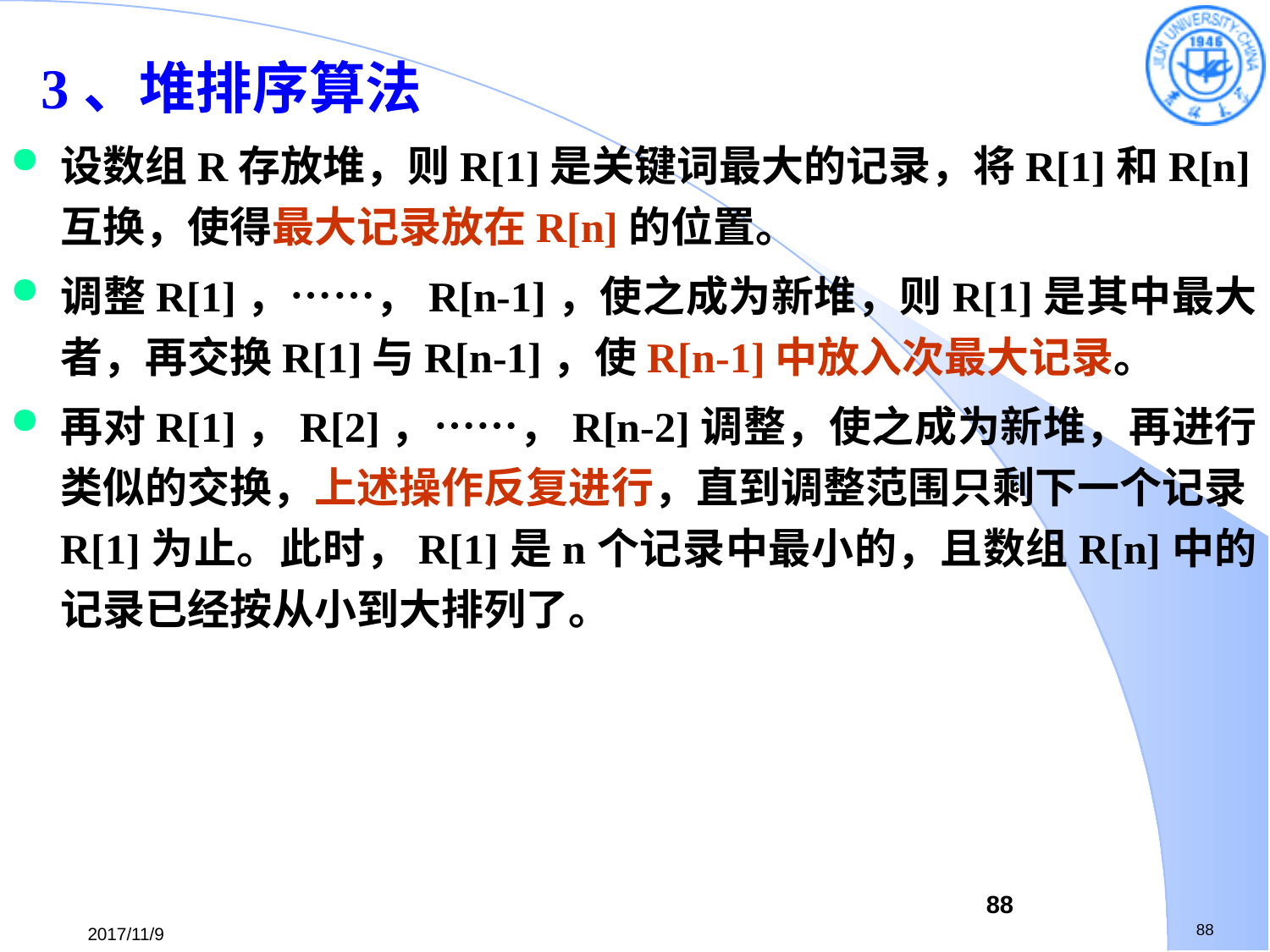

3、堆排序算法
设数组R存放堆，则R[1]是关键词最大的记录，将R[1]和R[n]互换，使得最大记录放在R[n]的位置。
调整R[1]，……，R[n-1]，使之成为新堆，则R[1]是其中最大者，再交换R[1]与R[n-1]，使R[n-1]中放入次最大记录。
再对R[1]，R[2]，……，R[n-2]调整，使之成为新堆，再进行类似的交换，上述操作反复进行，直到调整范围只剩下一个记录R[1]为止。此时，R[1]是n个记录中最小的，且数组R[n]中的记录已经按从小到大排列了。
88